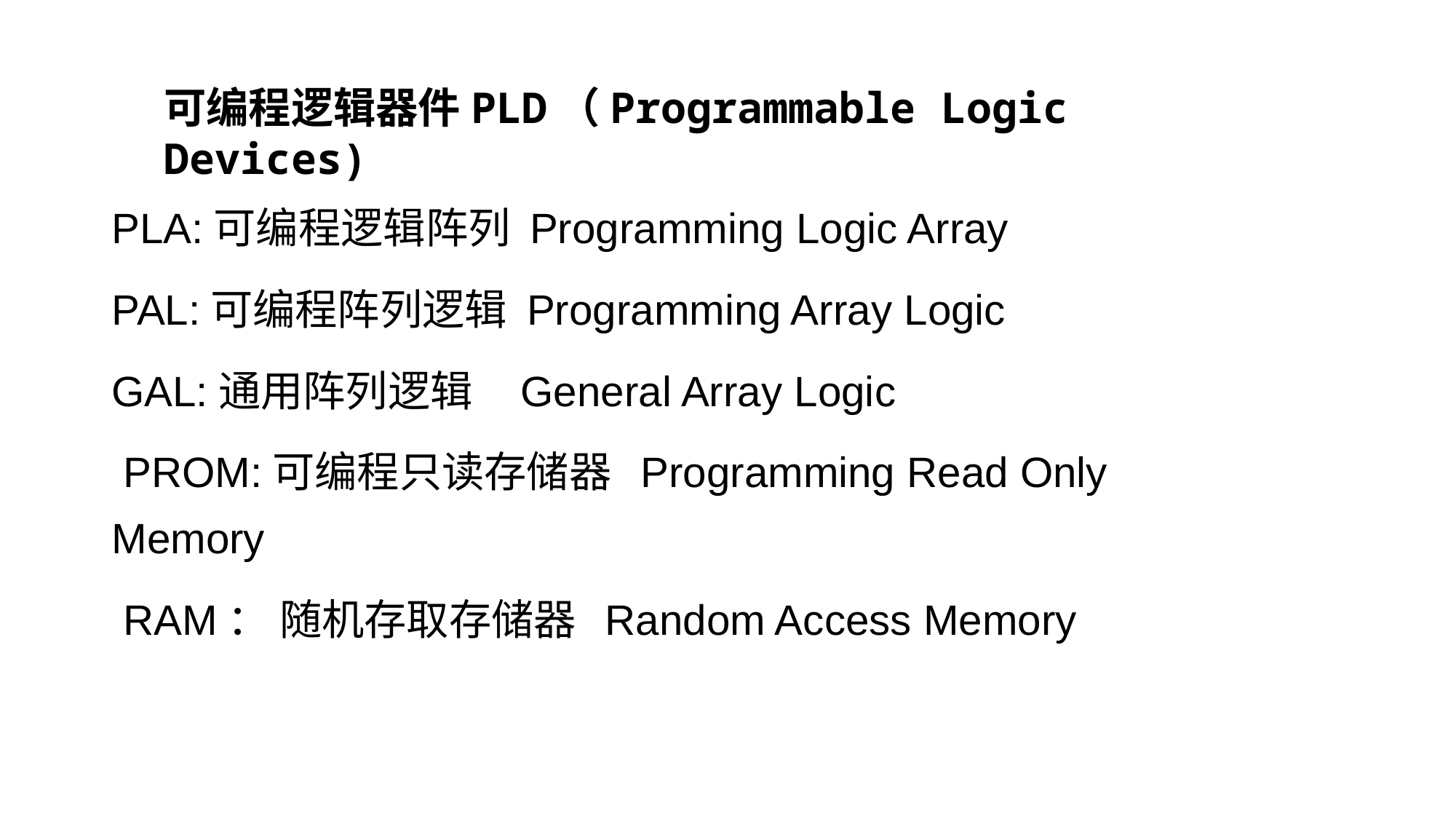

可编程逻辑器件PLD（Programmable Logic Devices)
PLA:可编程逻辑阵列 Programming Logic Array
PAL:可编程阵列逻辑 Programming Array Logic
GAL:通用阵列逻辑    General Array Logic
 PROM:可编程只读存储器  Programming Read Only Memory
 RAM： 随机存取存储器  Random Access Memory